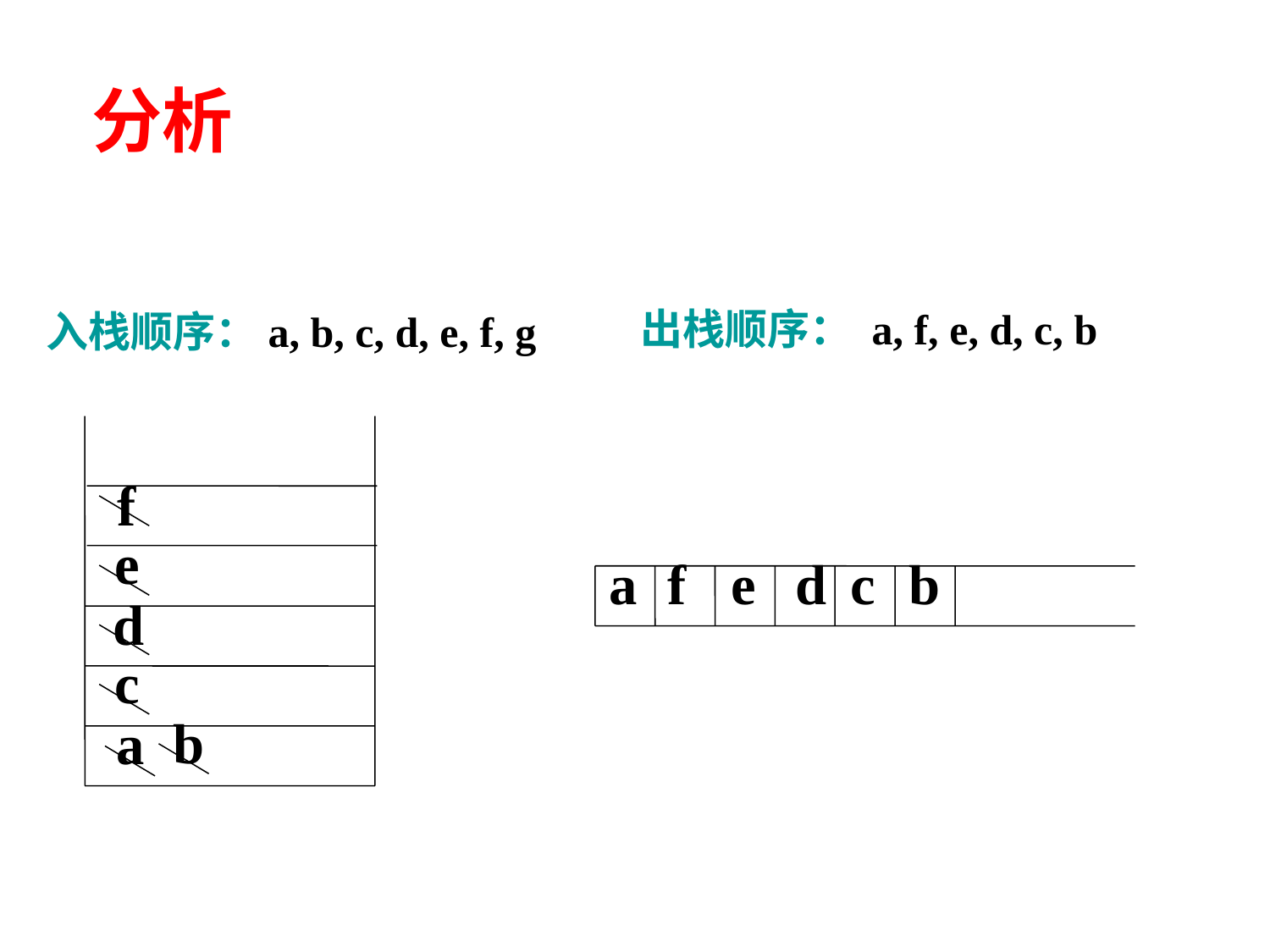

# 分析
出栈顺序： a, f, e, d, c, b
入栈顺序：a, b, c, d, e, f, g

f

e

a
f
e
d
c
b

d

c

b
a